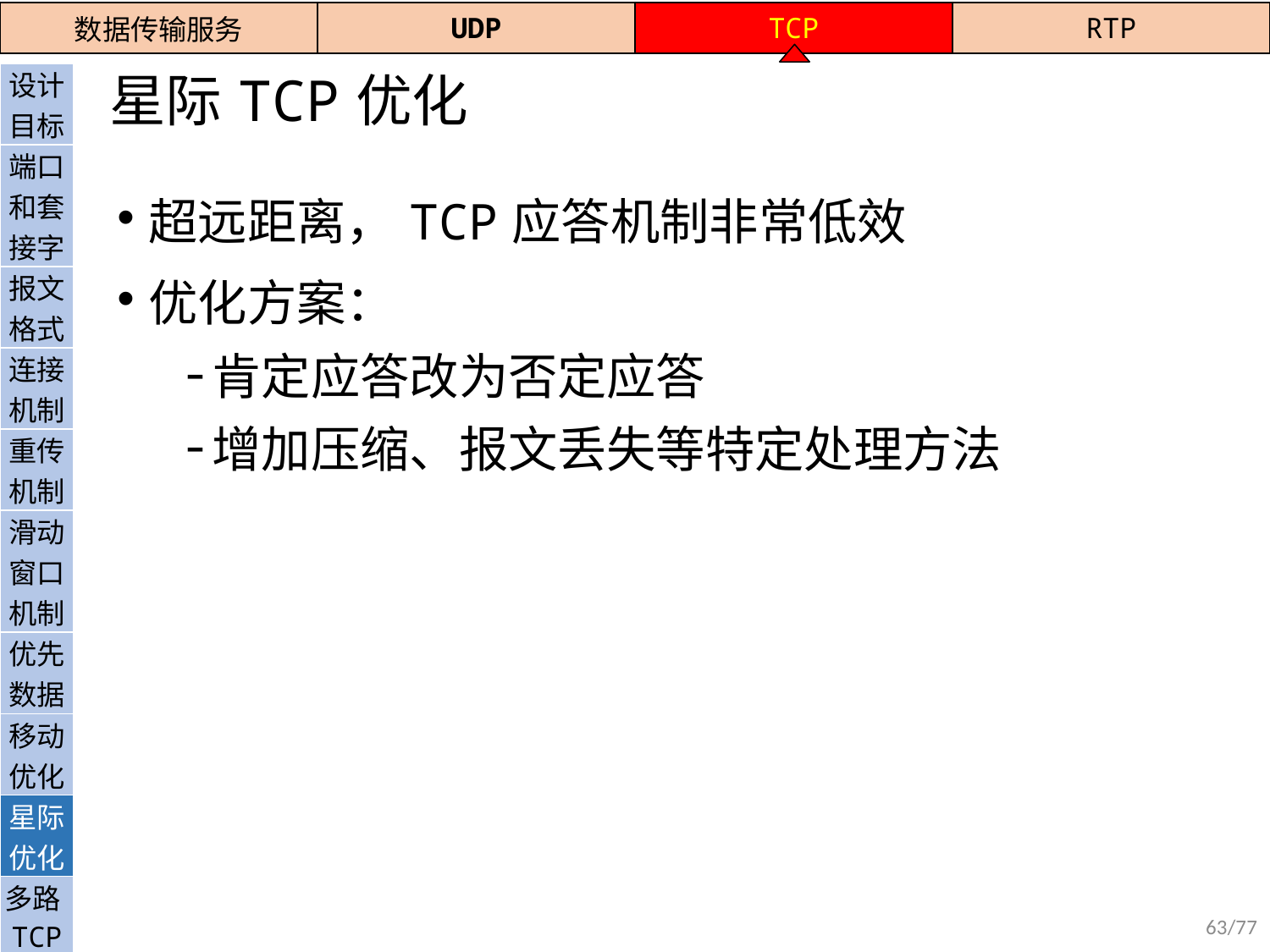

| 数据传输服务 | UDP | TCP | RTP |
| --- | --- | --- | --- |
# 星际TCP优化

| 设计目标 |
| --- |
| 端口和套接字 |
| 报文格式 |
| 连接机制 |
| 重传机制 |
| 滑动窗口机制 |
| 优先数据 |
| 移动优化 |
| 星际优化 |
| 多路TCP |
| QUIC |
超远距离，TCP应答机制非常低效
优化方案：
肯定应答改为否定应答
增加压缩、报文丢失等特定处理方法
63/77